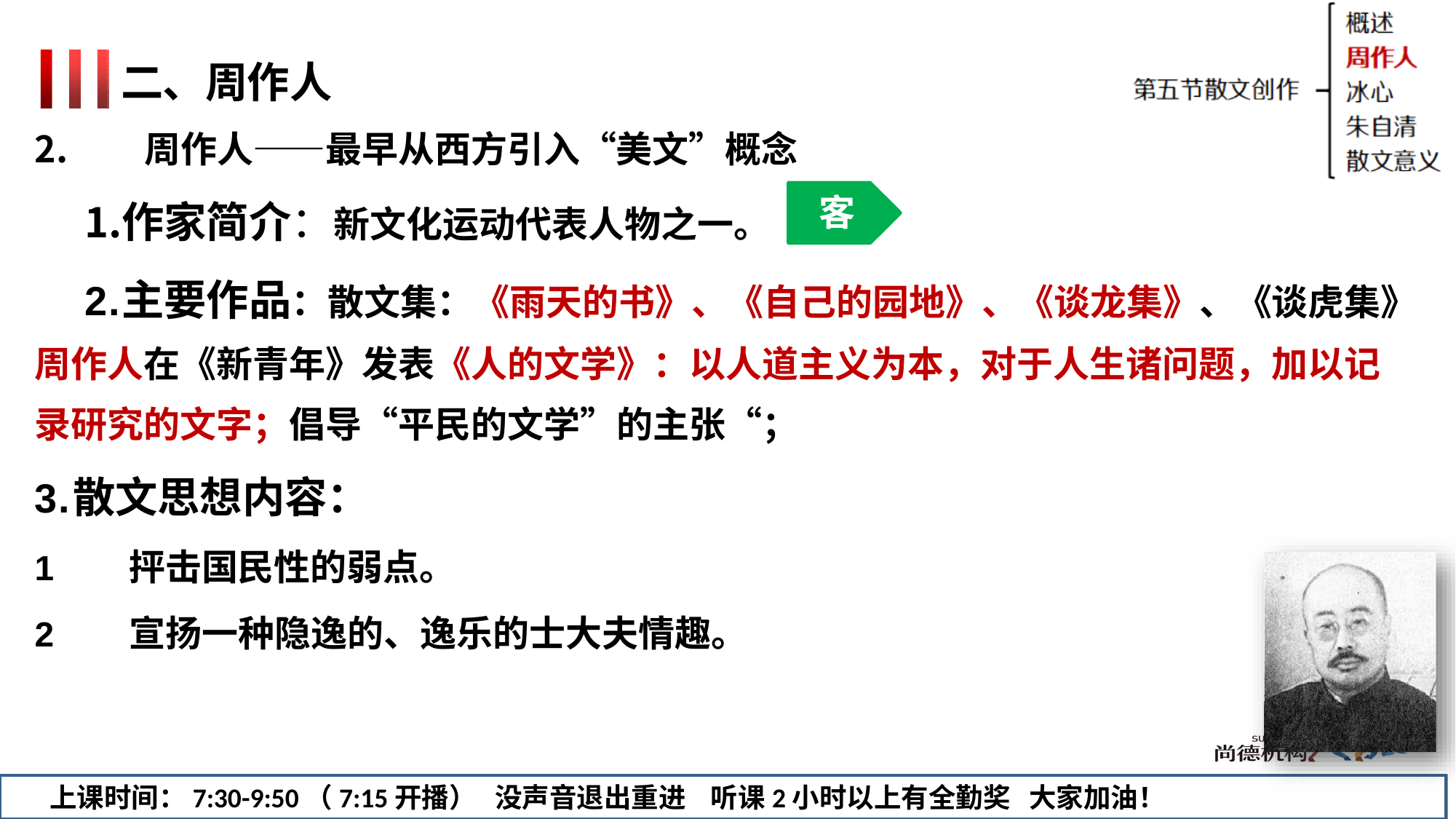

# 二、周作人
周作人——最早从西方引入“美文”概念
作家简介：新文化运动代表人物之一。

客
主要作品：散文集：《雨天的书》、《自己的园地》、《谈龙集》、《谈虎集》 周作人在《新青年》发表《人的文学》：以人道主义为本，对于人生诸问题，加以记 录研究的文字；倡导“平民的文学”的主张“；
散文思想内容：
抨击国民性的弱点。
宣扬一种隐逸的、逸乐的士大夫情趣。